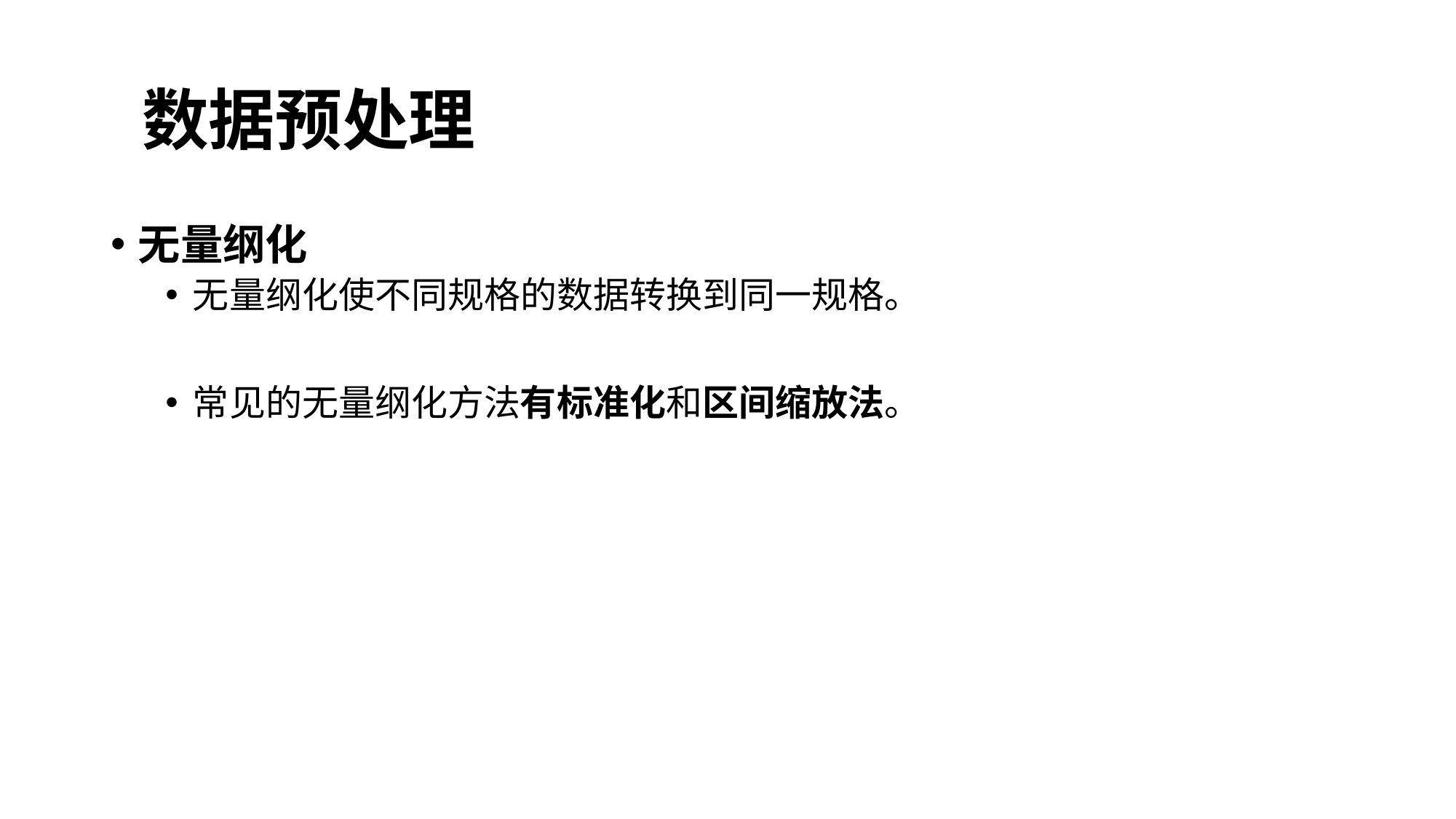

# 数据预处理
无量纲化
无量纲化使不同规格的数据转换到同一规格。

常见的无量纲化方法有标准化和区间缩放法。